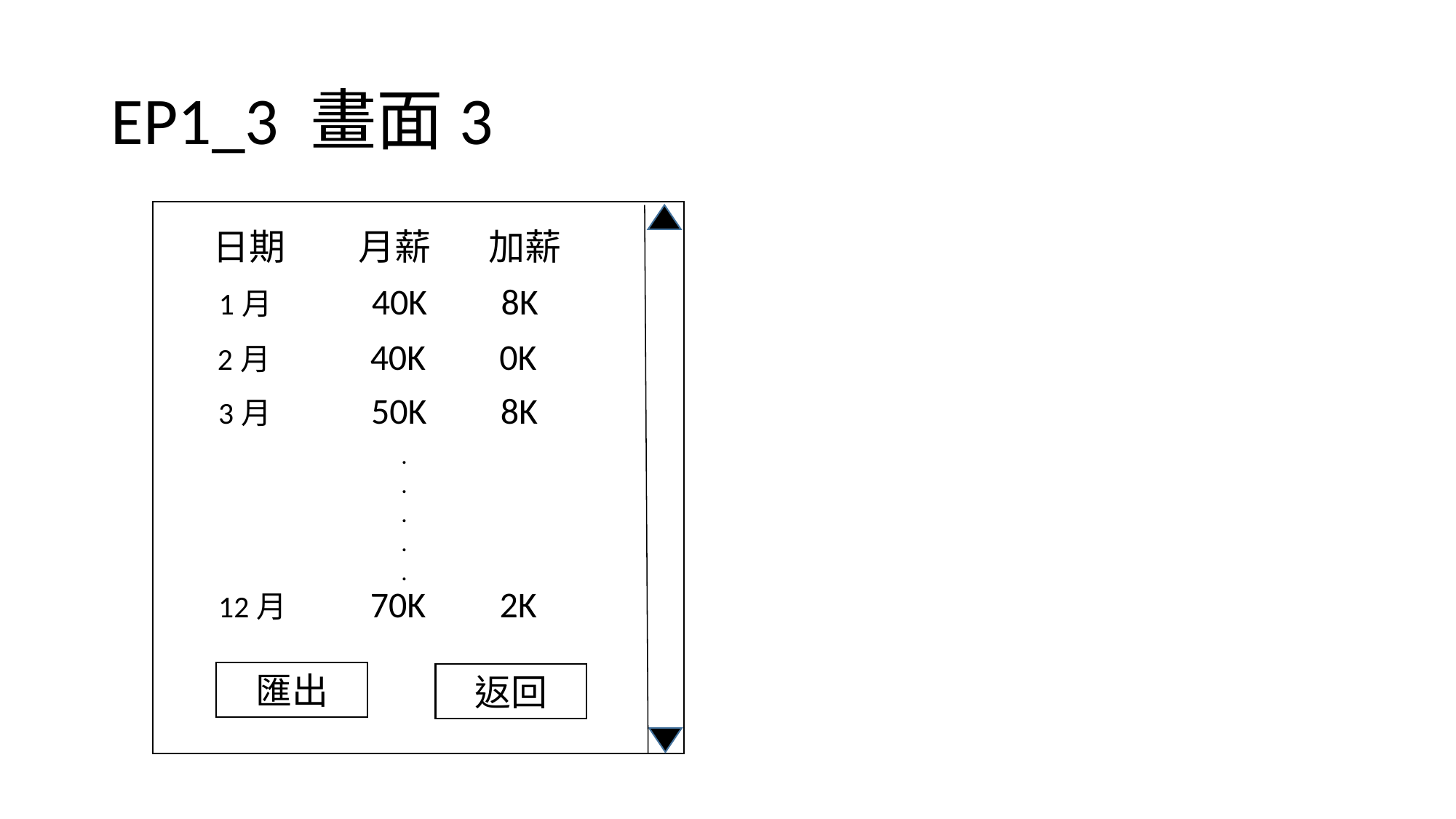

# EP1_3 畫面3

   日期         月薪       加薪
        1月            40K         8K
       2月            40K         0K
        3月            50K         8K
.
.
.
.
.
        12月          70K         2K
匯出
返回